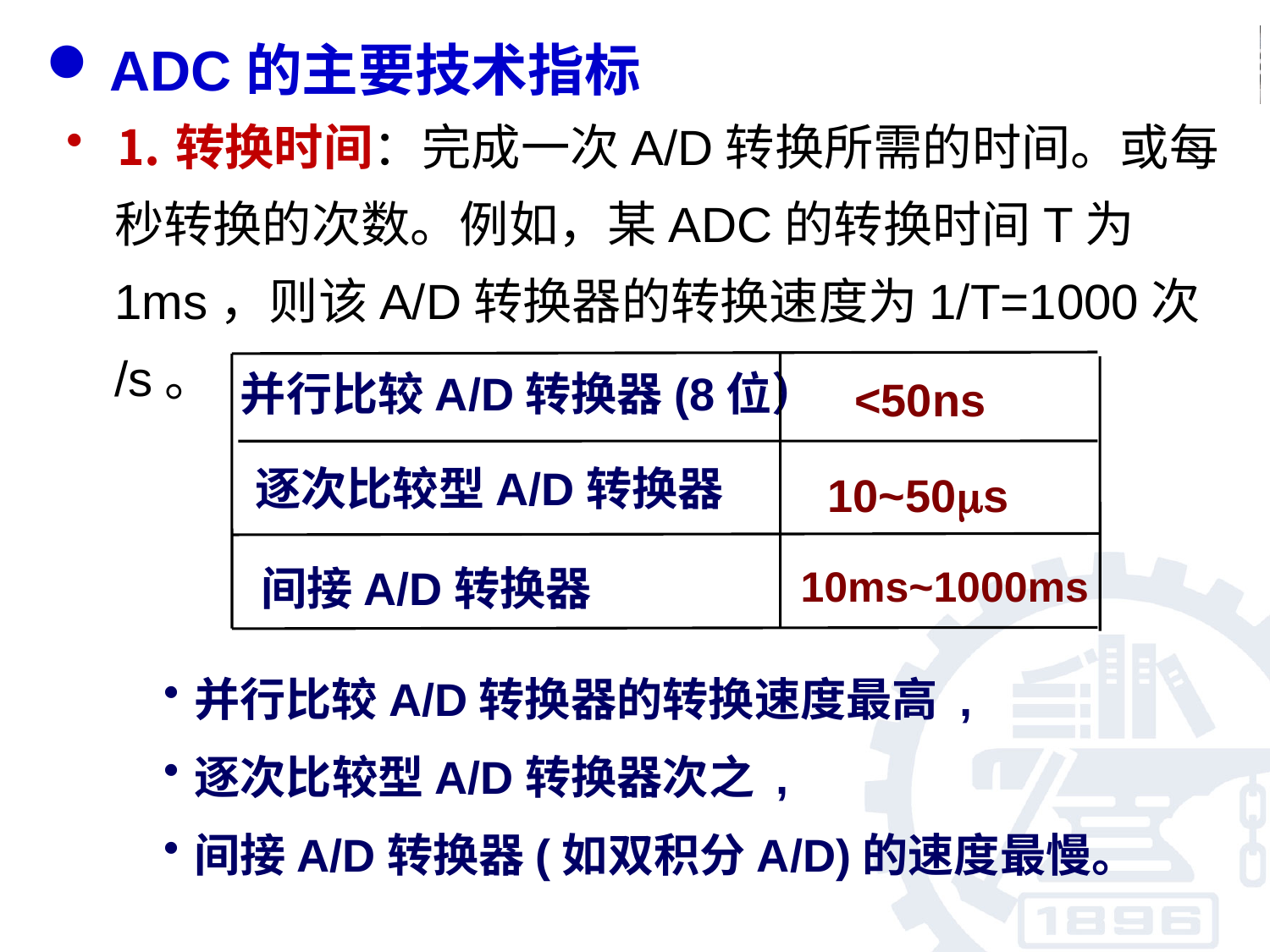

ADC的主要技术指标

⒈转换时间：完成一次A/D转换所需的时间。或每秒转换的次数。例如，某ADC的转换时间T为1ms，则该A/D转换器的转换速度为1/T=1000次/s。

  并行比较A/D转换器(8位）
<50ns

   逐次比较型A/D转换器
10~50μs

    间接A/D转换器
10ms~1000ms

并行比较A/D转换器的转换速度最高 ,
逐次比较型A/D转换器次之 ,
间接A/D转换器(如双积分A/D)的速度最慢。